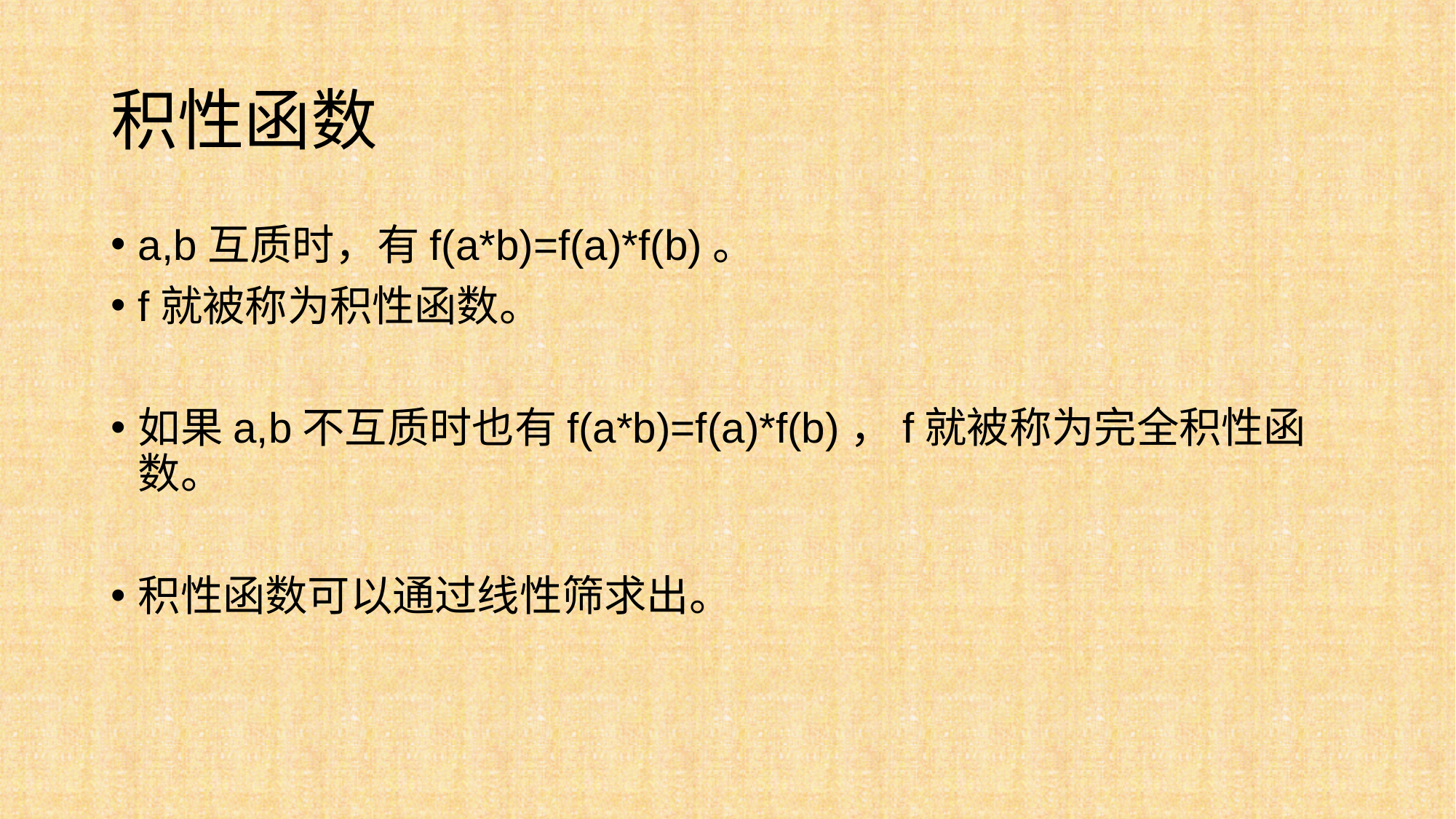

# 积性函数
a,b互质时，有f(a*b)=f(a)*f(b)。
f就被称为积性函数。

如果a,b不互质时也有f(a*b)=f(a)*f(b)，f就被称为完全积性函数。

积性函数可以通过线性筛求出。